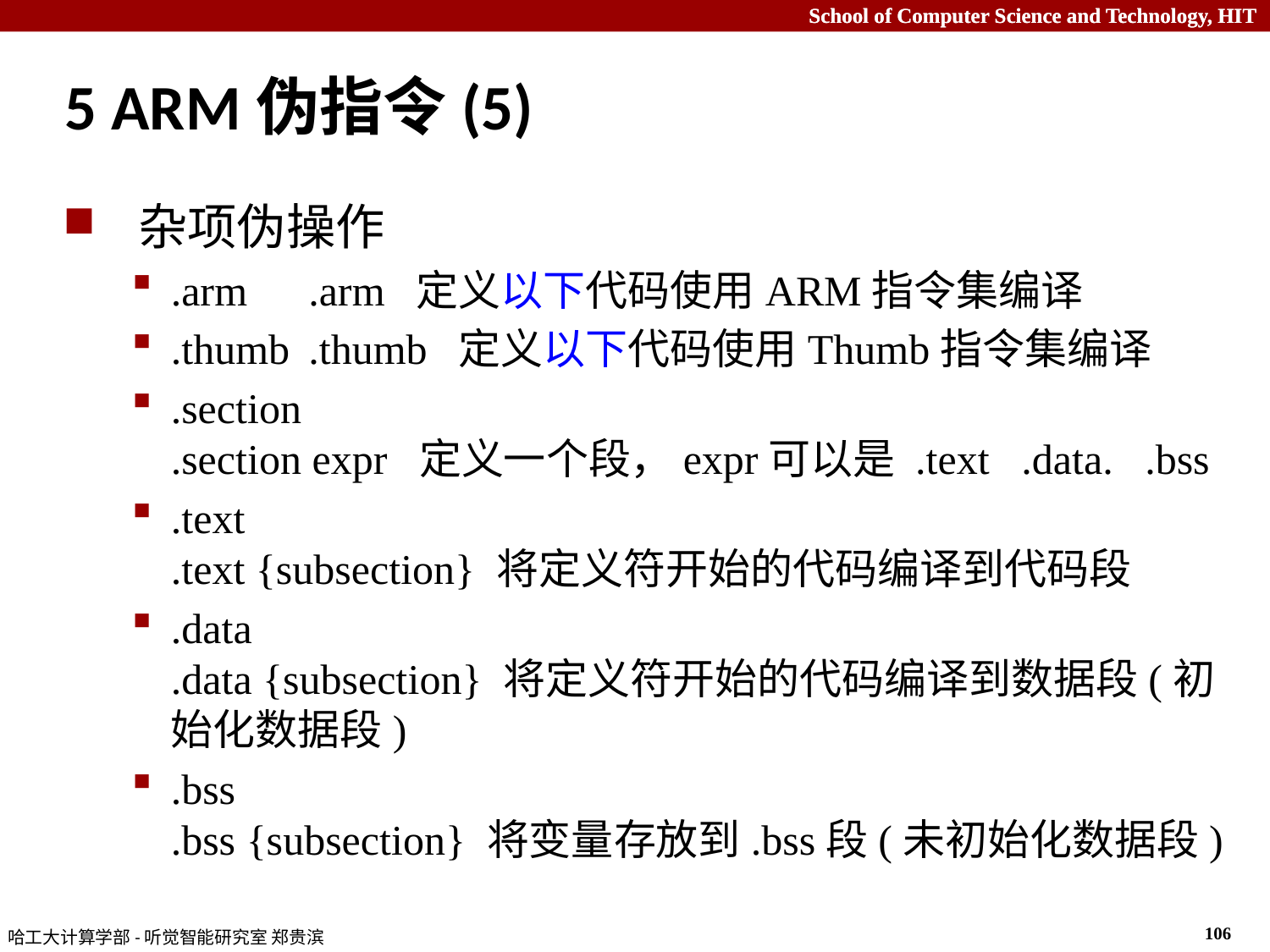

# 5 ARM伪指令(5)
 杂项伪操作
.arm	 .arm  定义以下代码使用ARM指令集编译
.thumb	 .thumb  定义以下代码使用Thumb指令集编译
.section
.section expr  定义一个段，expr可以是 .text   .data.   .bss
.text
.text {subsection} 将定义符开始的代码编译到代码段
.data
.data {subsection} 将定义符开始的代码编译到数据段(初始化数据段)
.bss
.bss {subsection} 将变量存放到.bss段(未初始化数据段)